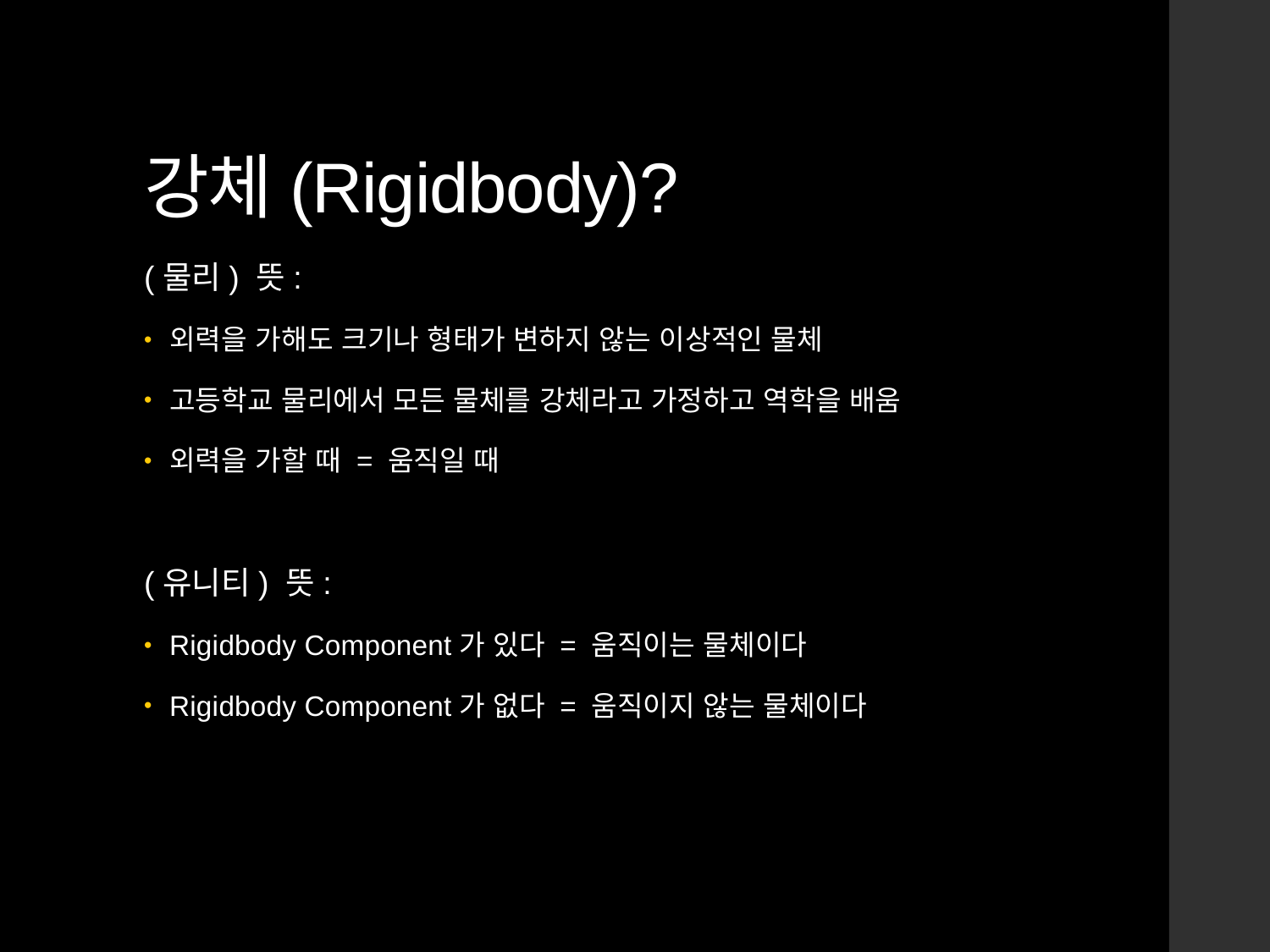

# 강체(Rigidbody)?
(물리) 뜻:
외력을 가해도 크기나 형태가 변하지 않는 이상적인 물체
고등학교 물리에서 모든 물체를 강체라고 가정하고 역학을 배움
외력을 가할 때 = 움직일 때

(유니티) 뜻:
Rigidbody Component가 있다 = 움직이는 물체이다
Rigidbody Component가 없다 = 움직이지 않는 물체이다